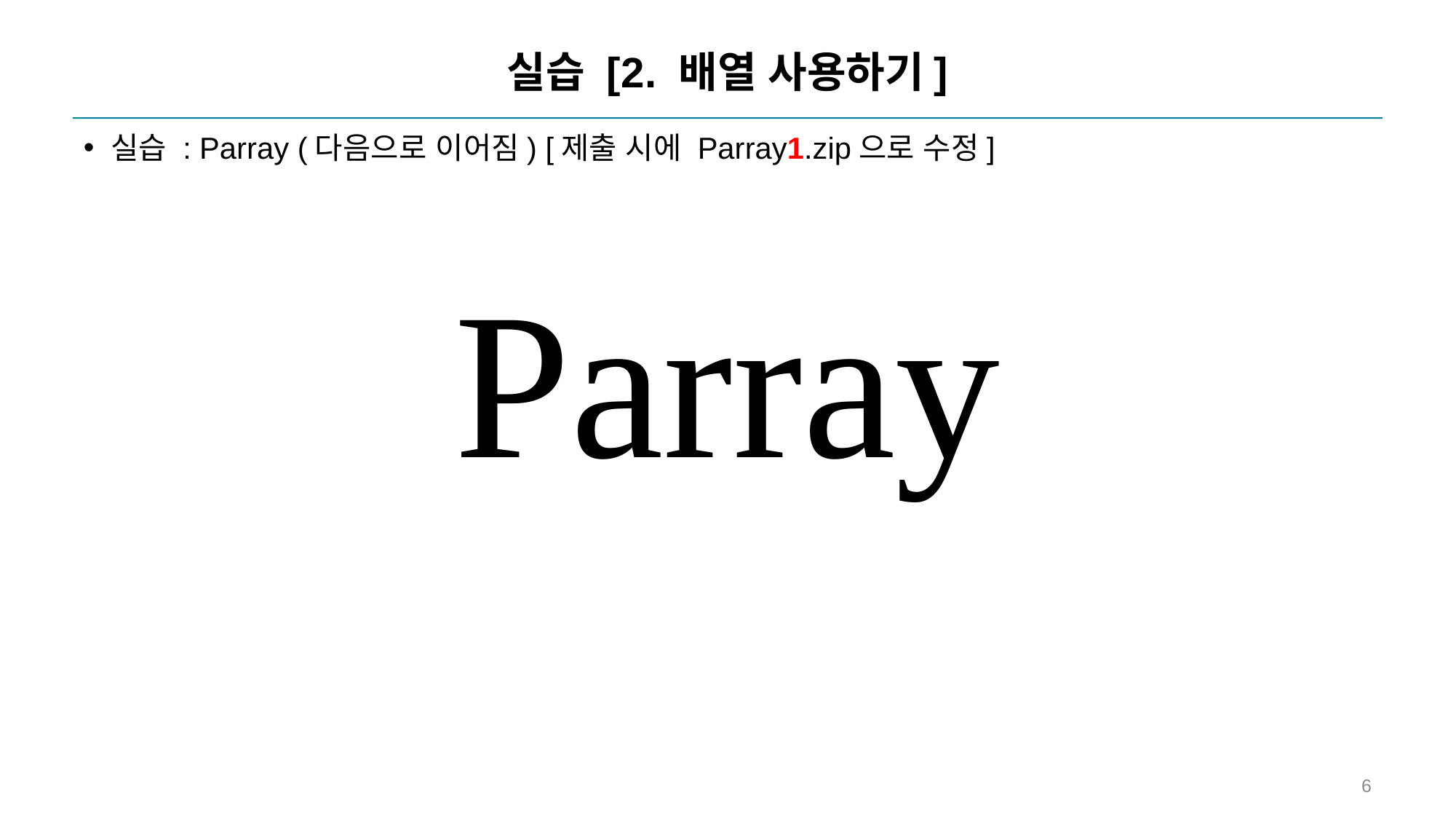

# 실습 [2. 배열 사용하기]
실습 : Parray (다음으로 이어짐) [제출 시에 Parray1.zip으로 수정]

Parray
6